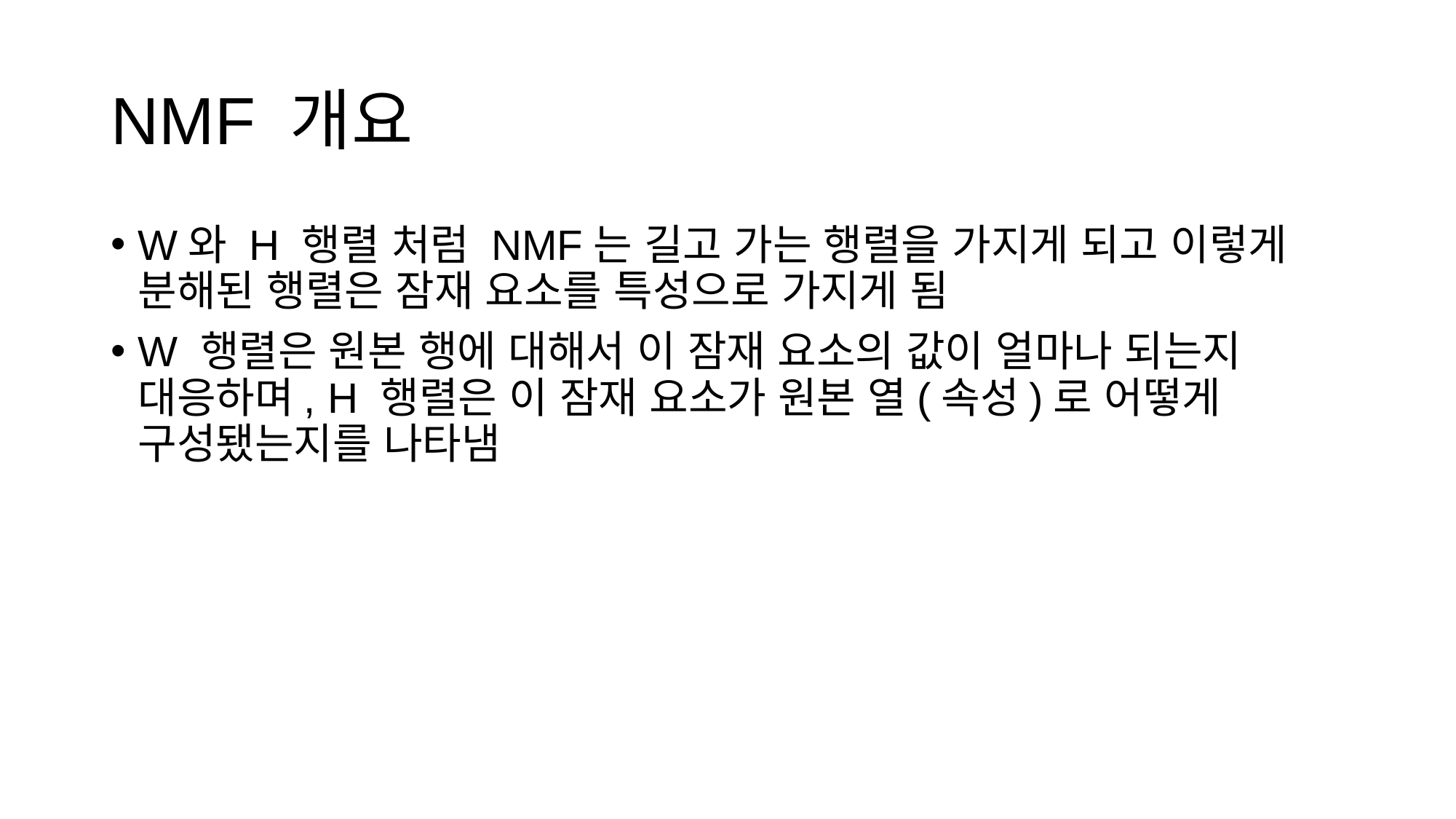

# NMF 개요
W와 H 행렬 처럼 NMF는 길고 가는 행렬을 가지게 되고 이렇게 분해된 행렬은 잠재 요소를 특성으로 가지게 됨
W 행렬은 원본 행에 대해서 이 잠재 요소의 값이 얼마나 되는지 대응하며, H 행렬은 이 잠재 요소가 원본 열(속성)로 어떻게 구성됐는지를 나타냄